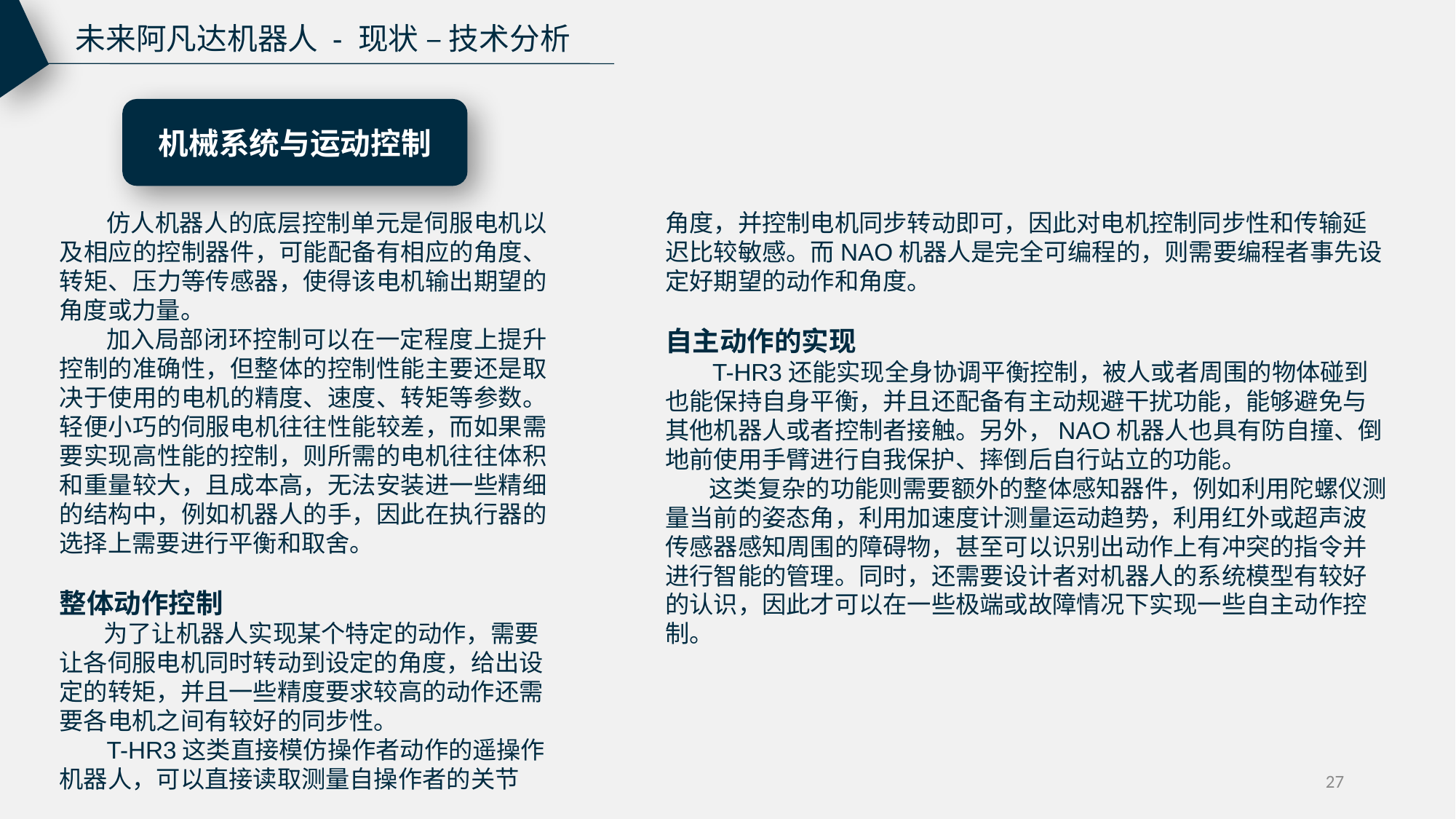

未来阿凡达机器人 - 现状 – 技术分析

机械系统与运动控制
       仿人机器人的底层控制单元是伺服电机以及相应的控制器件，可能配备有相应的角度、转矩、压力等传感器，使得该电机输出期望的角度或力量。
       加入局部闭环控制可以在一定程度上提升控制的准确性，但整体的控制性能主要还是取决于使用的电机的精度、速度、转矩等参数。
轻便小巧的伺服电机往往性能较差，而如果需要实现高性能的控制，则所需的电机往往体积和重量较大，且成本高，无法安装进一些精细的结构中，例如机器人的手，因此在执行器的选择上需要进行平衡和取舍。

整体动作控制
       为了让机器人实现某个特定的动作，需要让各伺服电机同时转动到设定的角度，给出设定的转矩，并且一些精度要求较高的动作还需要各电机之间有较好的同步性。
       T-HR3这类直接模仿操作者动作的遥操作机器人，可以直接读取测量自操作者的关节
角度，并控制电机同步转动即可，因此对电机控制同步性和传输延迟比较敏感。而NAO机器人是完全可编程的，则需要编程者事先设定好期望的动作和角度。

自主动作的实现
       T-HR3还能实现全身协调平衡控制，被人或者周围的物体碰到也能保持自身平衡，并且还配备有主动规避干扰功能，能够避免与其他机器人或者控制者接触。另外，NAO机器人也具有防自撞、倒地前使用手臂进行自我保护、摔倒后自行站立的功能。
       这类复杂的功能则需要额外的整体感知器件，例如利用陀螺仪测量当前的姿态角，利用加速度计测量运动趋势，利用红外或超声波传感器感知周围的障碍物，甚至可以识别出动作上有冲突的指令并进行智能的管理。同时，还需要设计者对机器人的系统模型有较好的认识，因此才可以在一些极端或故障情况下实现一些自主动作控制。

27